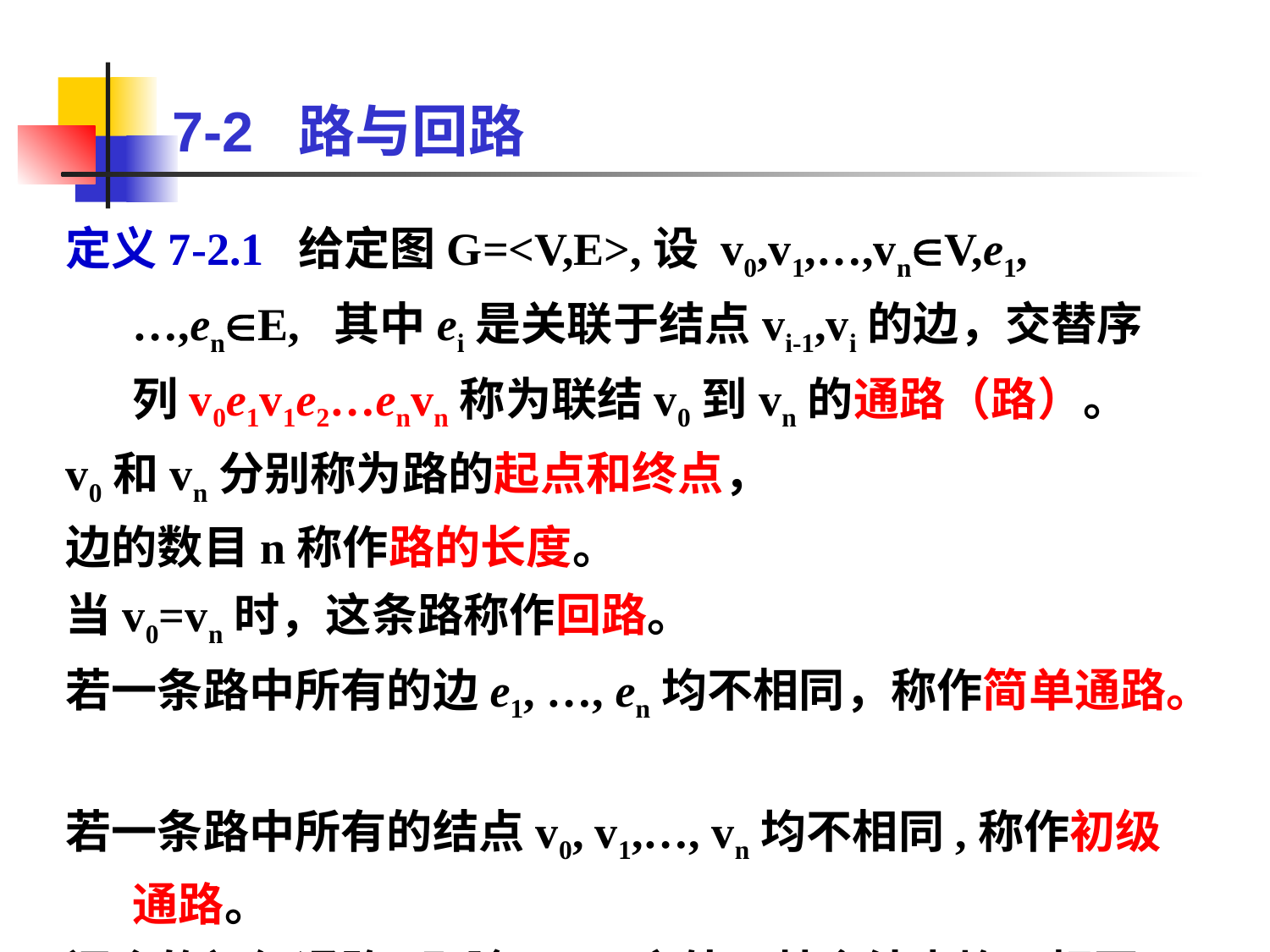

# 7-2  路与回路
定义7-2.1  给定图G=<V,E>,设 v0,v1,…,vn∈V,e1,…,en∈E,  其中ei是关联于结点vi-1,vi的边，交替序列v0e1v1e2…envn称为联结v0到vn的通路（路）。
v0和vn分别称为路的起点和终点，
边的数目n称作路的长度。
当v0=vn时，这条路称作回路。
若一条路中所有的边e1, …, en均不相同，称作简单通路。
若一条路中所有的结点v0, v1,…, vn均不相同,称作初级通路。
闭合的初级通路,即除v0=vn之外，其余结点均不相同，且边均不相同，称作圈。
32